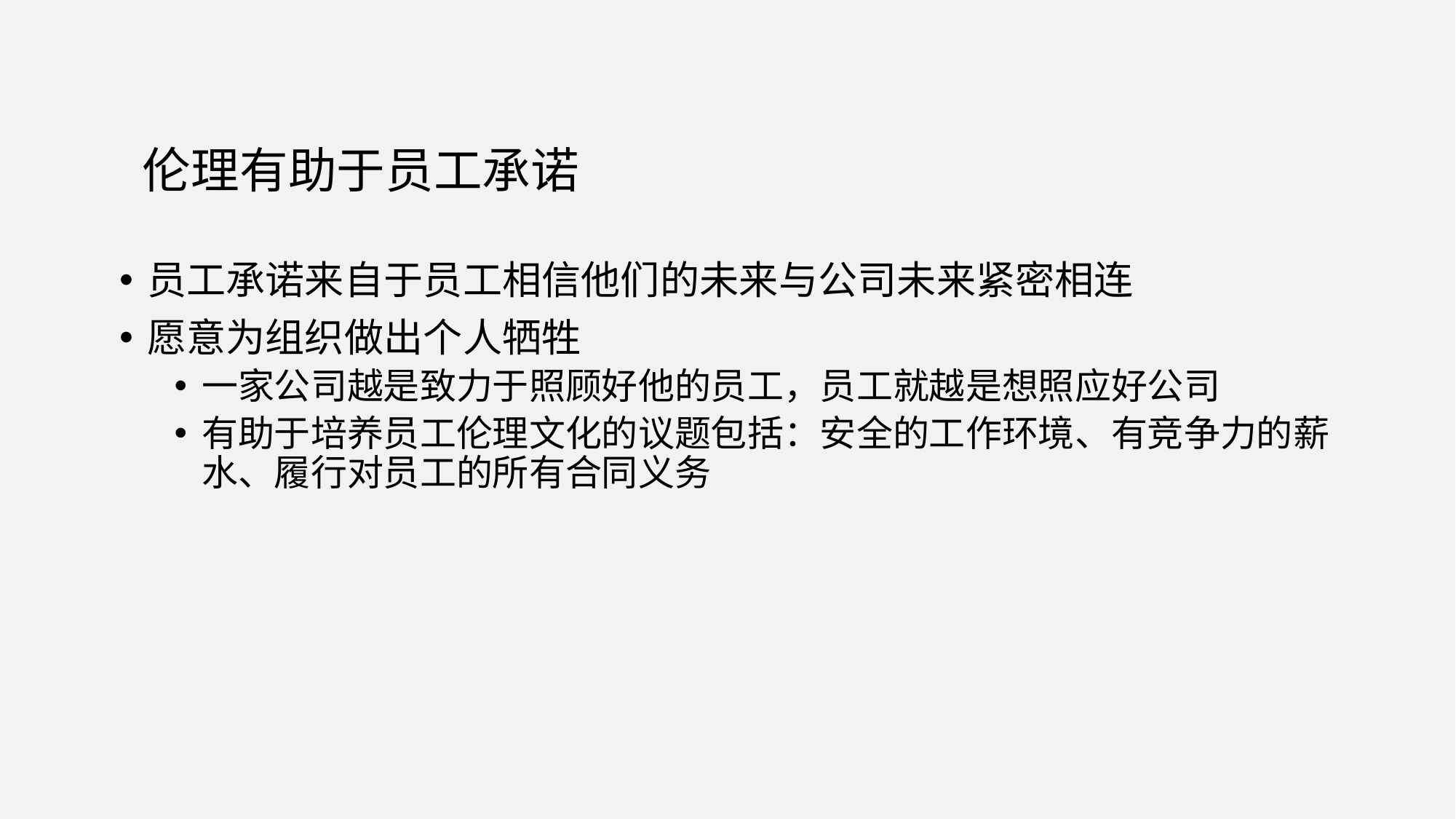

伦理有助于员工承诺
员工承诺来自于员工相信他们的未来与公司未来紧密相连
愿意为组织做出个人牺牲
一家公司越是致力于照顾好他的员工，员工就越是想照应好公司
有助于培养员工伦理文化的议题包括：安全的工作环境、有竞争力的薪水、履行对员工的所有合同义务